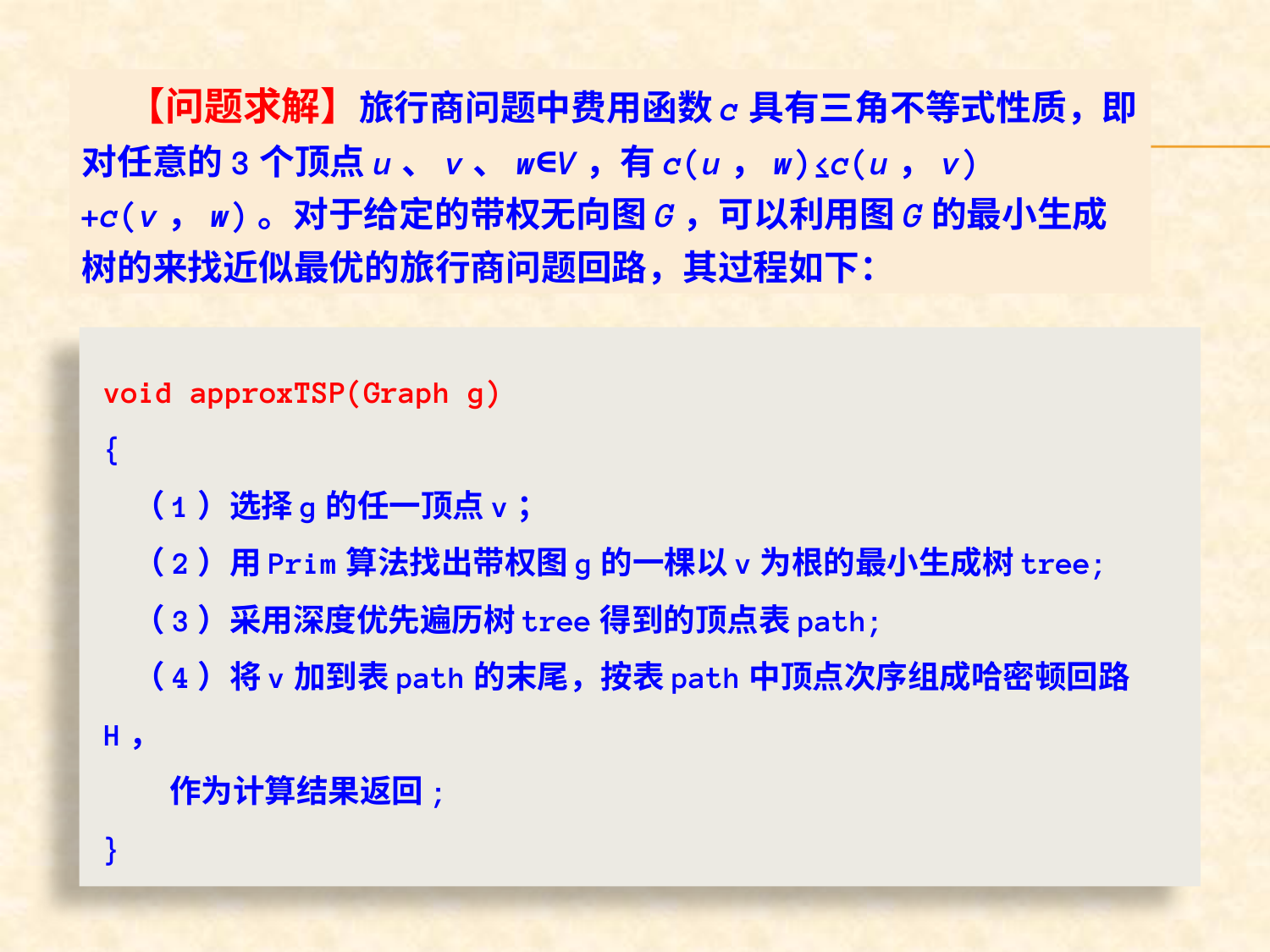

【问题求解】旅行商问题中费用函数c具有三角不等式性质，即对任意的3个顶点u、v、w∈V，有c(u，w)≤c(u，v)+c(v，w)。对于给定的带权无向图G，可以利用图G的最小生成树的来找近似最优的旅行商问题回路，其过程如下：
void approxTSP(Graph g)
{
   （1）选择g的任一顶点v；
   （2）用Prim算法找出带权图g的一棵以v为根的最小生成树tree;
   （3）采用深度优先遍历树tree得到的顶点表path;
   （4）将v加到表path的末尾，按表path中顶点次序组成哈密顿回路H，
        作为计算结果返回;
}